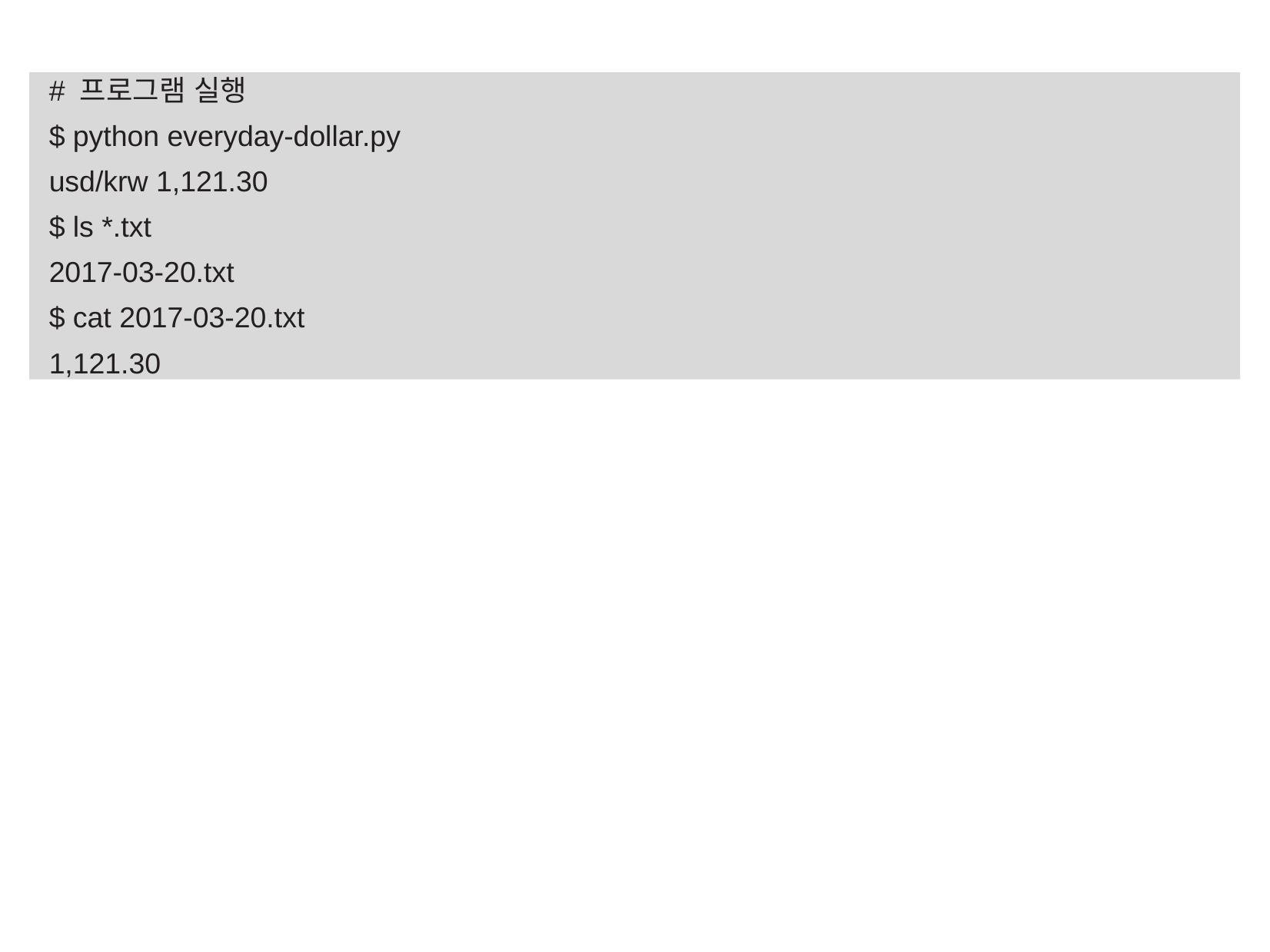

# 프로그램 실행
$ python everyday-dollar.py
usd/krw 1,121.30
$ ls *.txt
2017-03-20.txt
$ cat 2017-03-20.txt
1,121.30